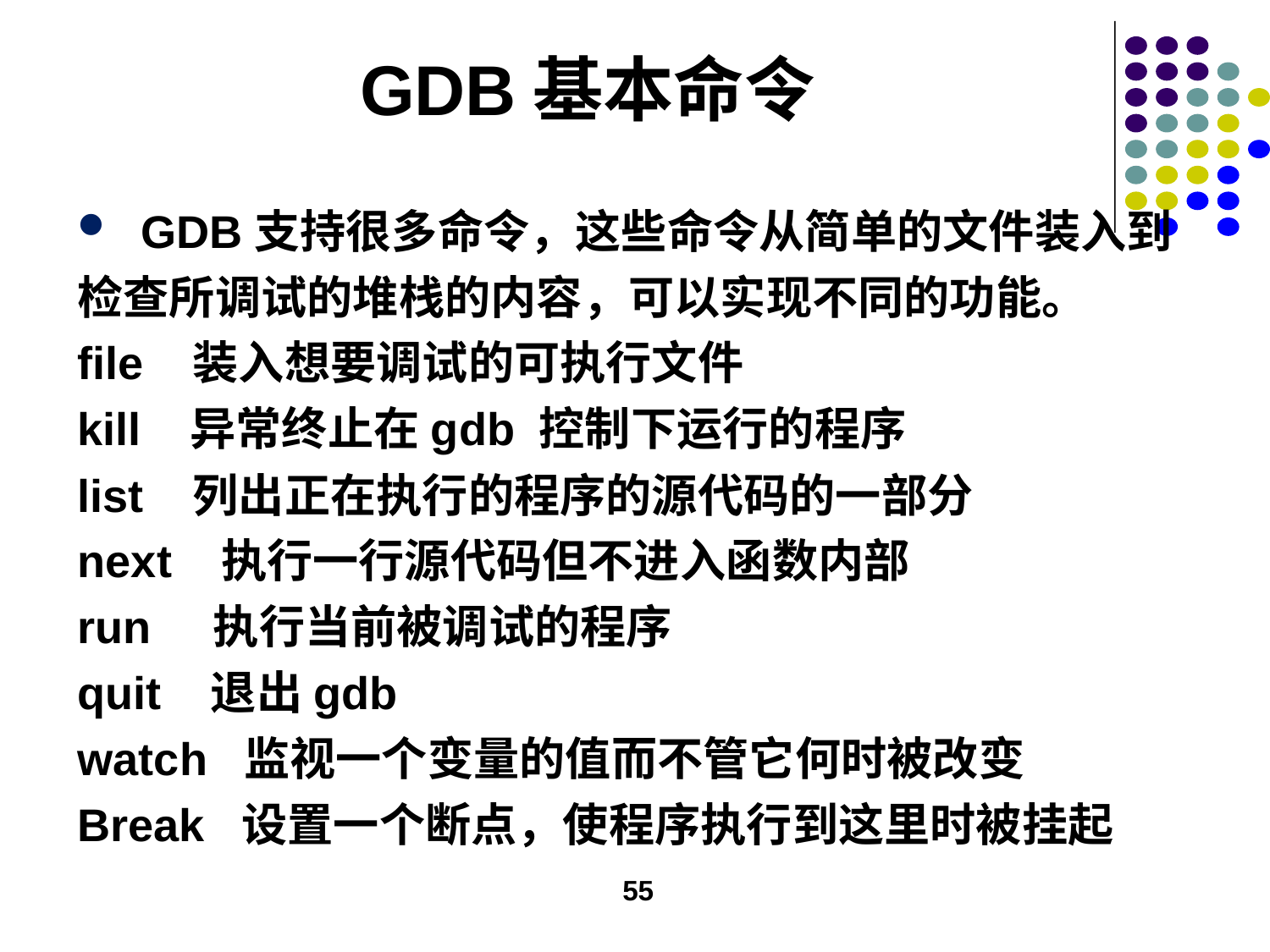

# GDB基本命令
GDB支持很多命令，这些命令从简单的文件装入到
检查所调试的堆栈的内容，可以实现不同的功能。
file   装入想要调试的可执行文件
kill   异常终止在gdb 控制下运行的程序
list   列出正在执行的程序的源代码的一部分
next   执行一行源代码但不进入函数内部
run    执行当前被调试的程序
quit   退出gdb
watch  监视一个变量的值而不管它何时被改变
Break  设置一个断点，使程序执行到这里时被挂起

55